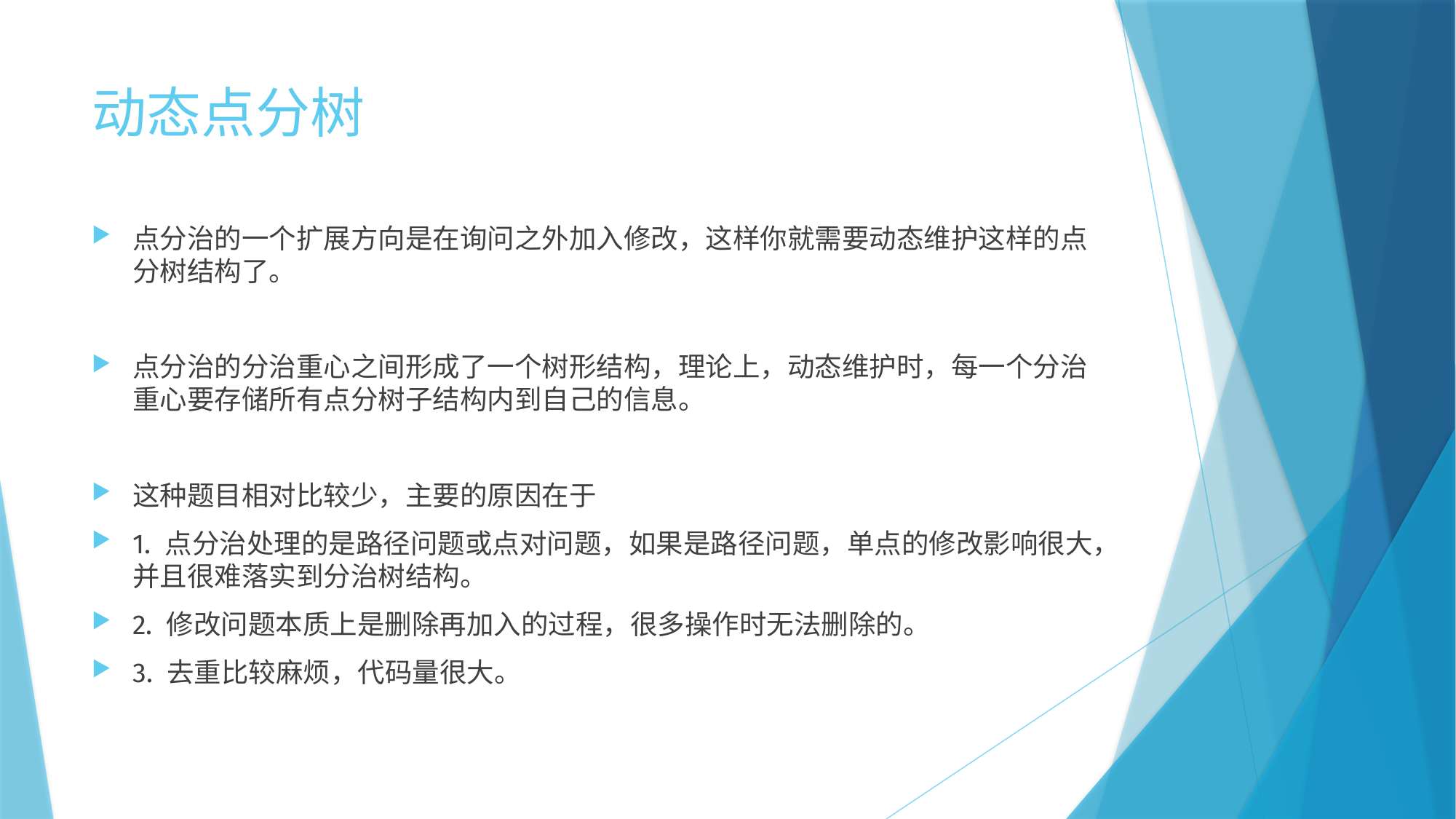

# 动态点分树
点分治的一个扩展方向是在询问之外加入修改，这样你就需要动态维护这样的点分树结构了。

点分治的分治重心之间形成了一个树形结构，理论上，动态维护时，每一个分治重心要存储所有点分树子结构内到自己的信息。

这种题目相对比较少，主要的原因在于
1. 点分治处理的是路径问题或点对问题，如果是路径问题，单点的修改影响很大，并且很难落实到分治树结构。
2. 修改问题本质上是删除再加入的过程，很多操作时无法删除的。
3. 去重比较麻烦，代码量很大。